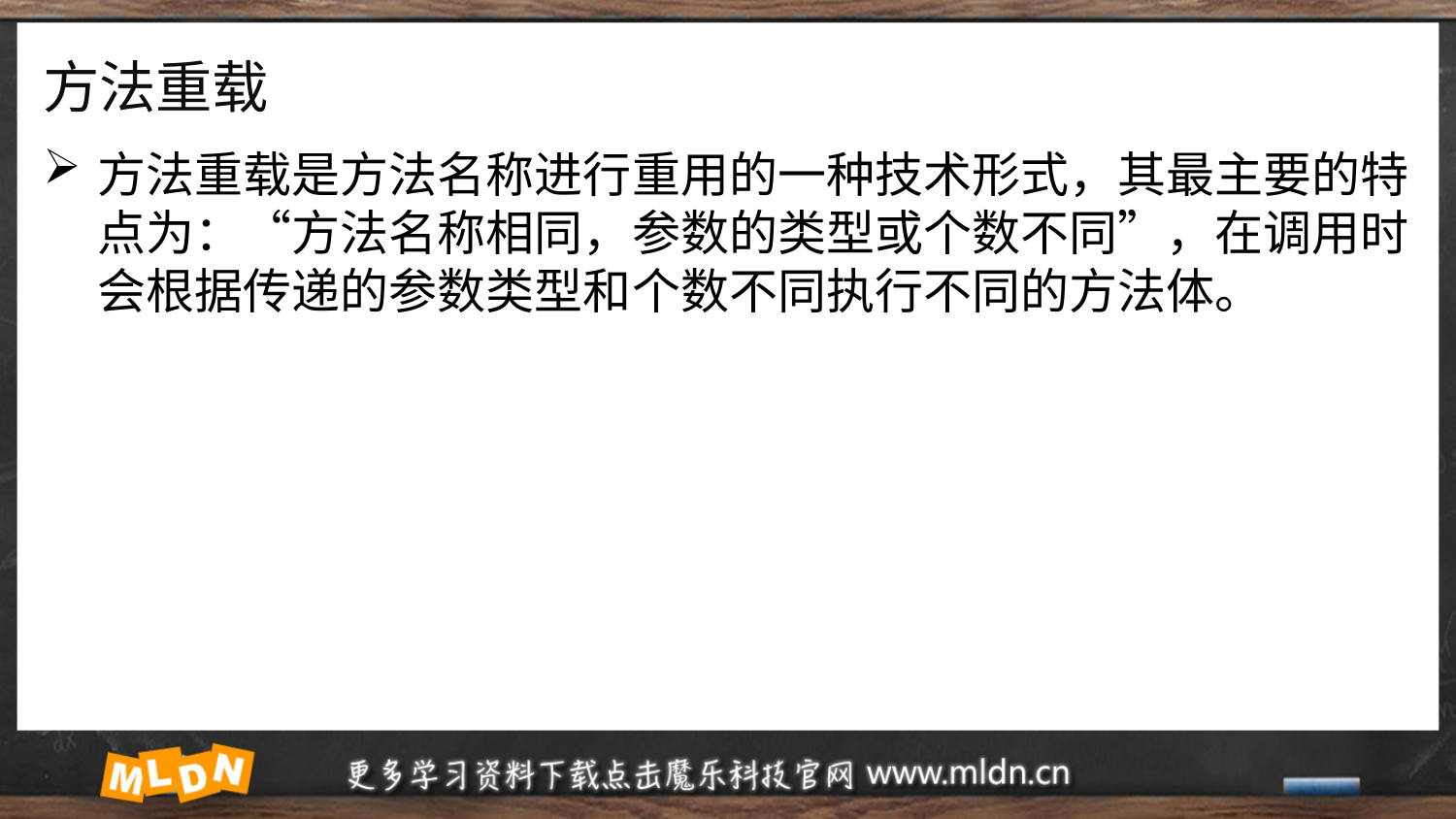

# 方法重载
方法重载是方法名称进行重用的一种技术形式，其最主要的特点为：“方法名称相同，参数的类型或个数不同”，在调用时会根据传递的参数类型和个数不同执行不同的方法体。